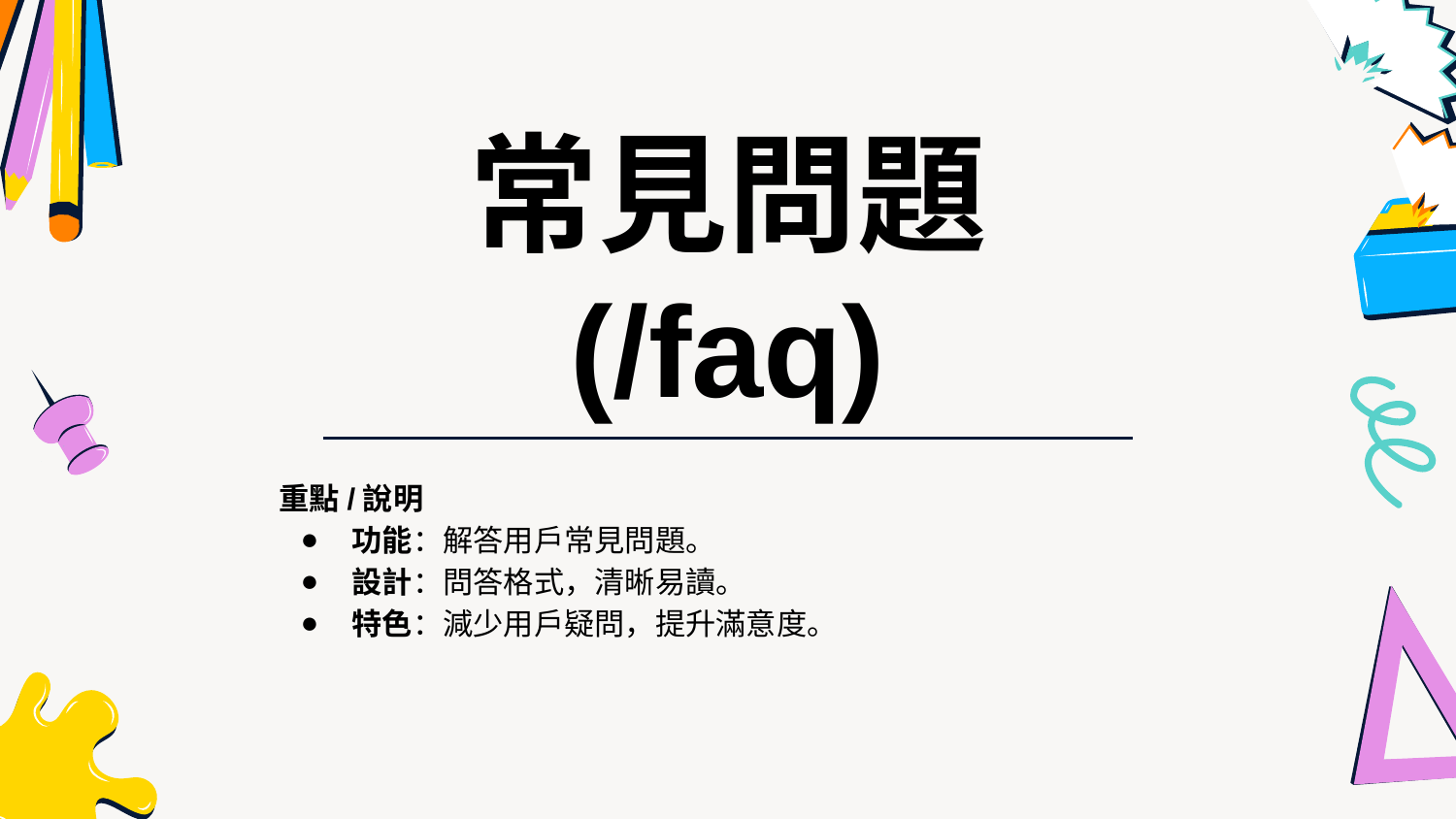

常見問題 (/faq)
重點/說明
功能：解答用戶常見問題。
設計：問答格式，清晰易讀。
特色：減少用戶疑問，提升滿意度。